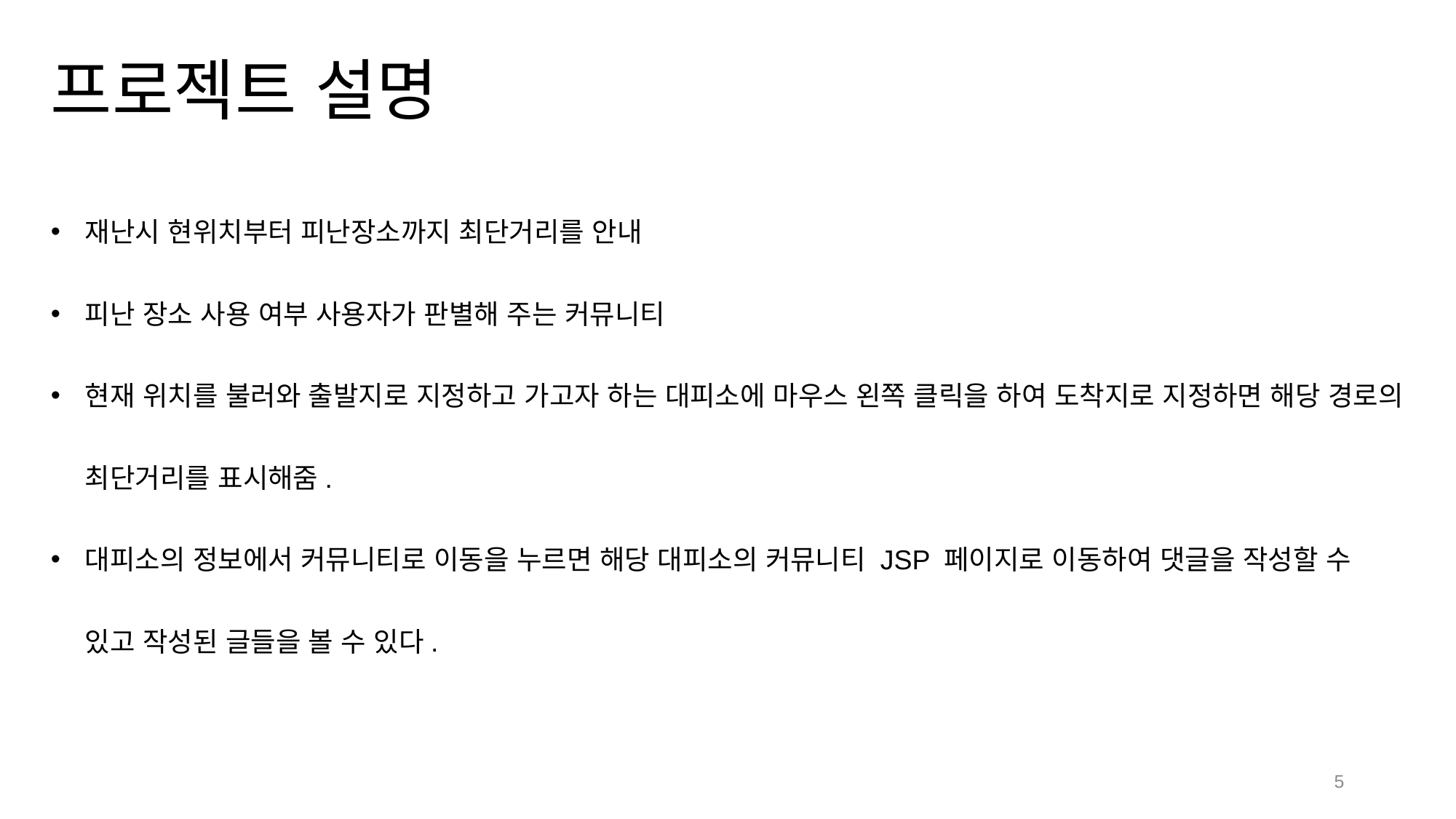

# 프로젝트 설명
재난시 현위치부터 피난장소까지 최단거리를 안내
피난 장소 사용 여부 사용자가 판별해 주는 커뮤니티
현재 위치를 불러와 출발지로 지정하고 가고자 하는 대피소에 마우스 왼쪽 클릭을 하여 도착지로 지정하면 해당 경로의 최단거리를 표시해줌.
대피소의 정보에서 커뮤니티로 이동을 누르면 해당 대피소의 커뮤니티 JSP 페이지로 이동하여 댓글을 작성할 수 있고 작성된 글들을 볼 수 있다.
5